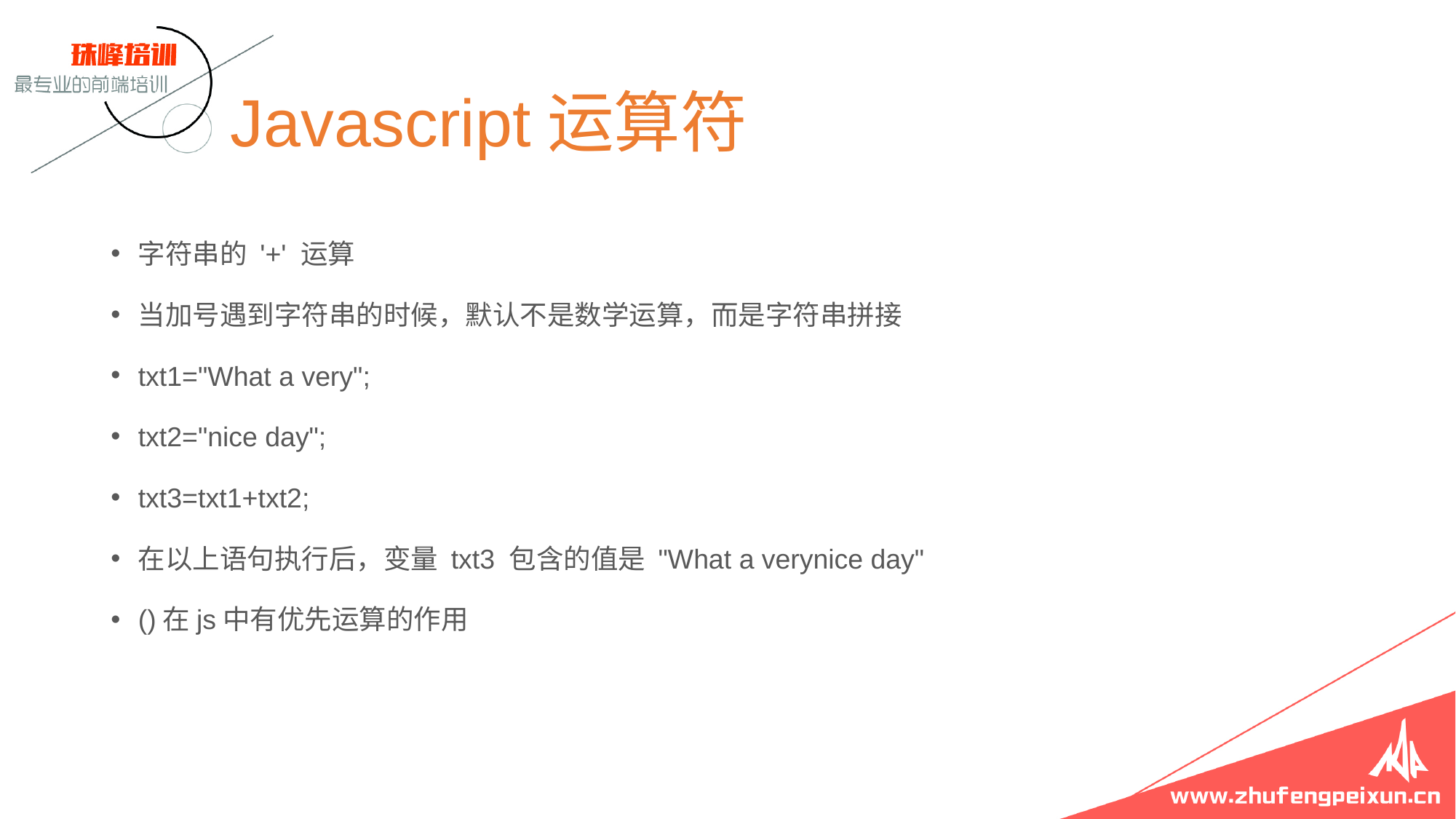

# Javascript运算符
字符串的 '+' 运算
当加号遇到字符串的时候，默认不是数学运算，而是字符串拼接
txt1="What a very";
txt2="nice day";
txt3=txt1+txt2;
在以上语句执行后，变量 txt3 包含的值是 "What a verynice day"
()在js中有优先运算的作用